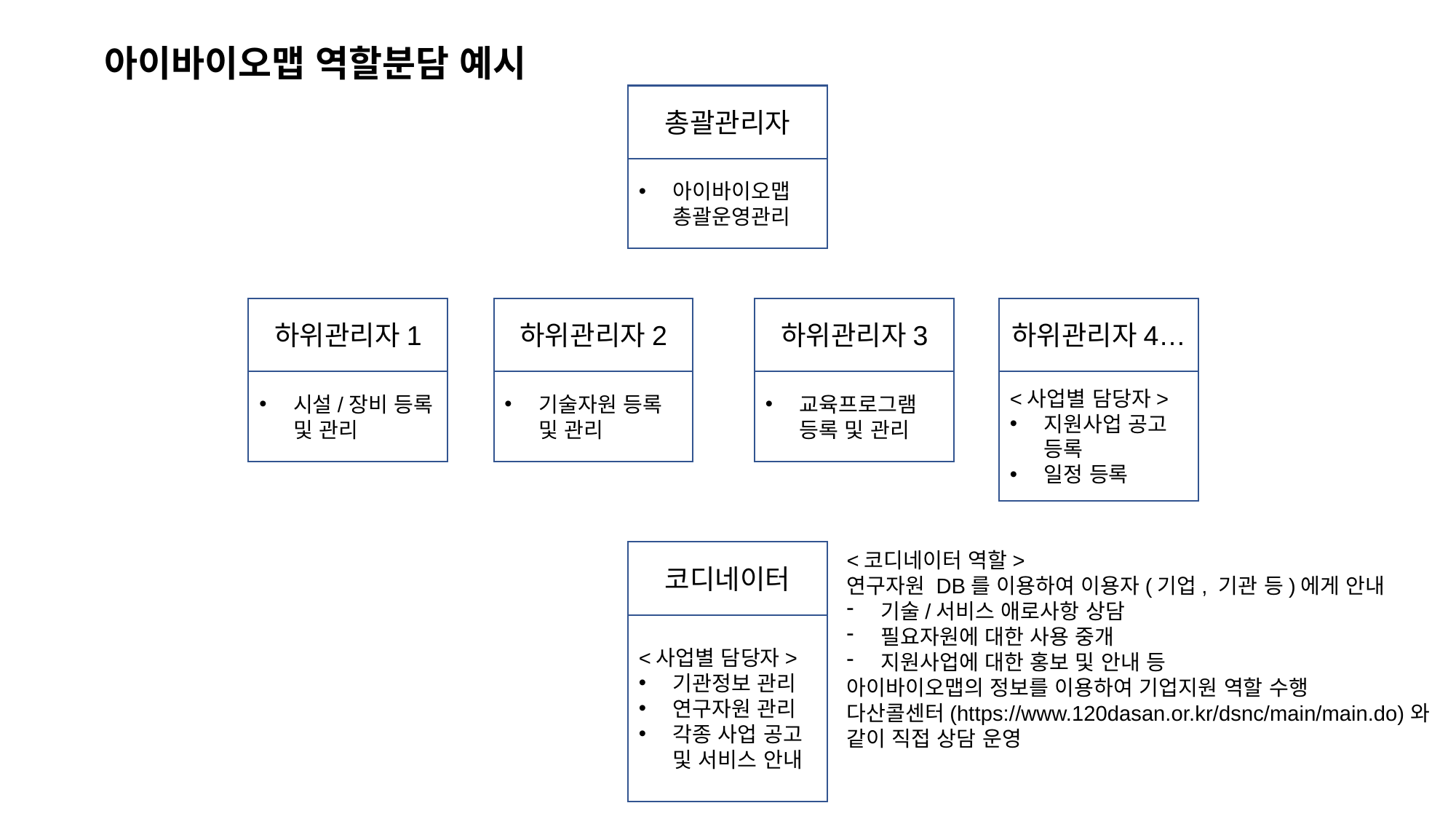

아이바이오맵 역할분담 예시
총괄관리자
아이바이오맵 총괄운영관리
하위관리자1
하위관리자2
하위관리자3
하위관리자4…
<사업별 담당자>
지원사업 공고 등록
일정 등록
시설/장비 등록 및 관리
기술자원 등록 및 관리
교육프로그램 등록 및 관리
코디네이터
<코디네이터 역할>
연구자원 DB를 이용하여 이용자(기업, 기관 등)에게 안내
기술/서비스 애로사항 상담
필요자원에 대한 사용 중개
지원사업에 대한 홍보 및 안내 등
아이바이오맵의 정보를 이용하여 기업지원 역할 수행
다산콜센터(https://www.120dasan.or.kr/dsnc/main/main.do)와
같이 직접 상담 운영
<사업별 담당자>
기관정보 관리
연구자원 관리
각종 사업 공고 및 서비스 안내